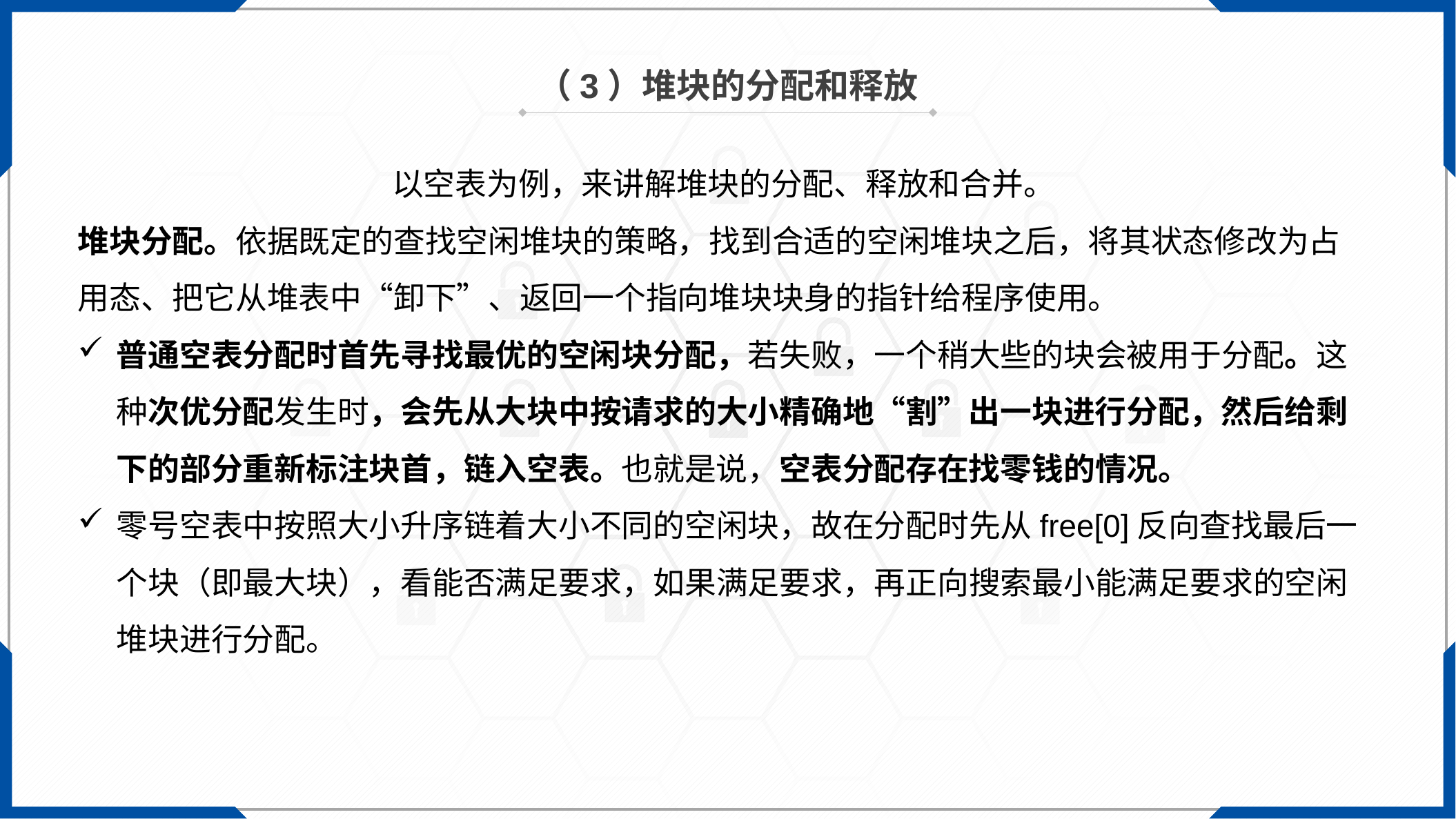

（3）堆块的分配和释放
以空表为例，来讲解堆块的分配、释放和合并。
堆块分配。依据既定的查找空闲堆块的策略，找到合适的空闲堆块之后，将其状态修改为占用态、把它从堆表中“卸下”、返回一个指向堆块块身的指针给程序使用。
普通空表分配时首先寻找最优的空闲块分配，若失败，一个稍大些的块会被用于分配。这种次优分配发生时，会先从大块中按请求的大小精确地“割”出一块进行分配，然后给剩下的部分重新标注块首，链入空表。也就是说，空表分配存在找零钱的情况。
零号空表中按照大小升序链着大小不同的空闲块，故在分配时先从free[0]反向查找最后一个块（即最大块），看能否满足要求，如果满足要求，再正向搜索最小能满足要求的空闲堆块进行分配。